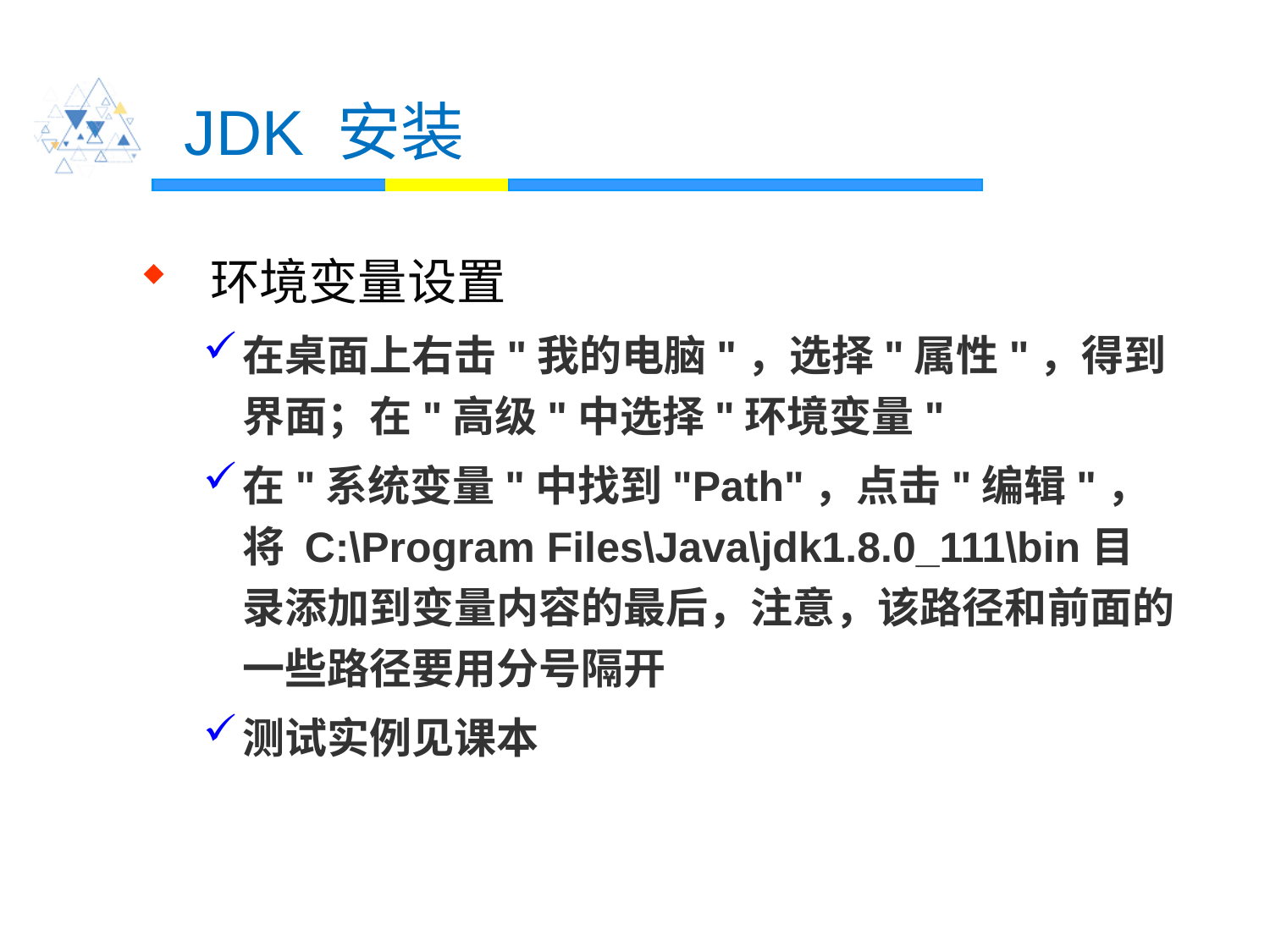

# JDK 安装
 环境变量设置
在桌面上右击"我的电脑"，选择"属性"，得到界面；在"高级"中选择"环境变量"
在"系统变量"中找到"Path"，点击"编辑"，将 C:\Program Files\Java\jdk1.8.0_111\bin目录添加到变量内容的最后，注意，该路径和前面的一些路径要用分号隔开
测试实例见课本